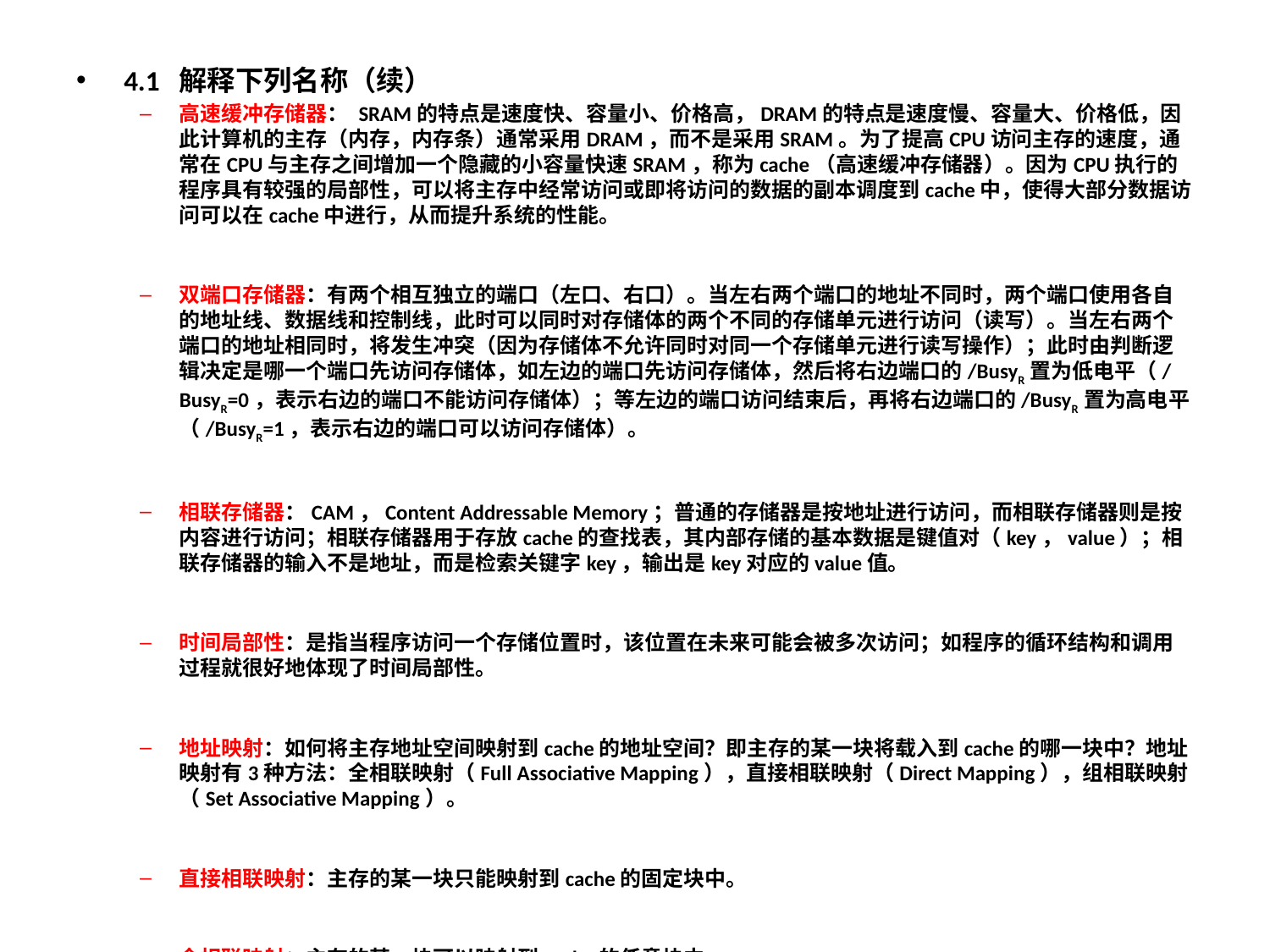

4.1  解释下列名称（续）
高速缓冲存储器： SRAM的特点是速度快、容量小、价格高，DRAM的特点是速度慢、容量大、价格低，因此计算机的主存（内存，内存条）通常采用DRAM，而不是采用SRAM。为了提高CPU访问主存的速度，通常在CPU与主存之间增加一个隐藏的小容量快速SRAM，称为cache（高速缓冲存储器）。因为CPU执行的程序具有较强的局部性，可以将主存中经常访问或即将访问的数据的副本调度到cache中，使得大部分数据访问可以在cache中进行，从而提升系统的性能。

双端口存储器：有两个相互独立的端口（左口、右口）。当左右两个端口的地址不同时，两个端口使用各自的地址线、数据线和控制线，此时可以同时对存储体的两个不同的存储单元进行访问（读写）。当左右两个端口的地址相同时，将发生冲突（因为存储体不允许同时对同一个存储单元进行读写操作）；此时由判断逻辑决定是哪一个端口先访问存储体，如左边的端口先访问存储体，然后将右边端口的/BusyR置为低电平（/BusyR=0，表示右边的端口不能访问存储体）；等左边的端口访问结束后，再将右边端口的/BusyR置为高电平（/BusyR=1，表示右边的端口可以访问存储体）。

相联存储器：CAM，Content Addressable Memory；普通的存储器是按地址进行访问，而相联存储器则是按内容进行访问；相联存储器用于存放cache的查找表，其内部存储的基本数据是键值对（key，value）；相联存储器的输入不是地址，而是检索关键字key，输出是key对应的value值。

时间局部性：是指当程序访问一个存储位置时，该位置在未来可能会被多次访问；如程序的循环结构和调用过程就很好地体现了时间局部性。

地址映射：如何将主存地址空间映射到cache的地址空间？即主存的某一块将载入到cache的哪一块中？地址映射有3种方法：全相联映射（Full Associative Mapping），直接相联映射（Direct Mapping），组相联映射（Set Associative Mapping）。

直接相联映射：主存的某一块只能映射到cache的固定块中。

全相联映射：主存的某一块可以映射到cache的任意块中。

组相联映射：主存的某一块只能映射到cache的固定组中，在该组中可以映射到任意块中。